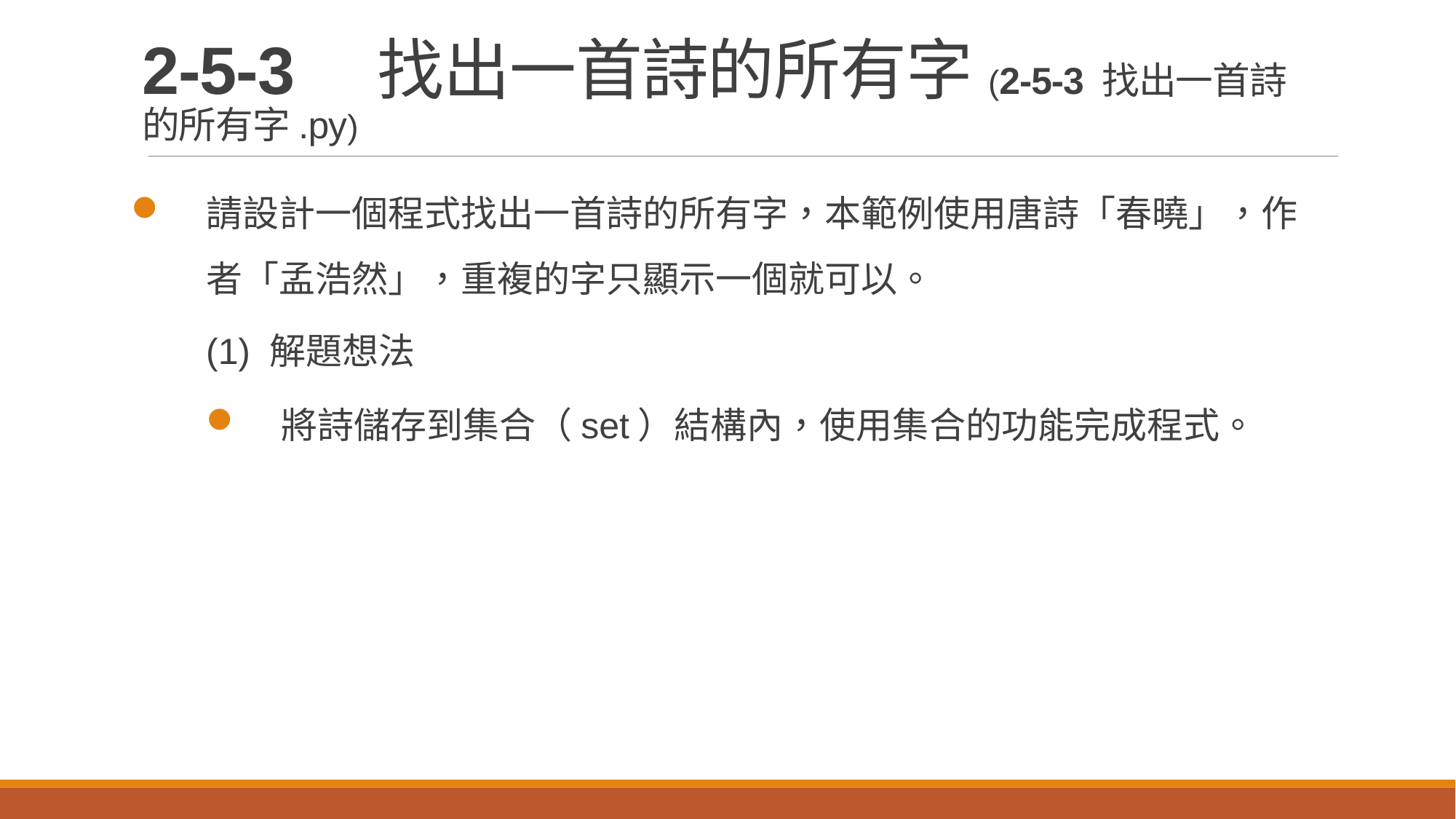

# 2-5-3　找出一首詩的所有字(2-5-3 找出一首詩的所有字.py)
請設計一個程式找出一首詩的所有字，本範例使用唐詩「春曉」，作者「孟浩然」，重複的字只顯示一個就可以。
(1) 解題想法
將詩儲存到集合（set）結構內，使用集合的功能完成程式。